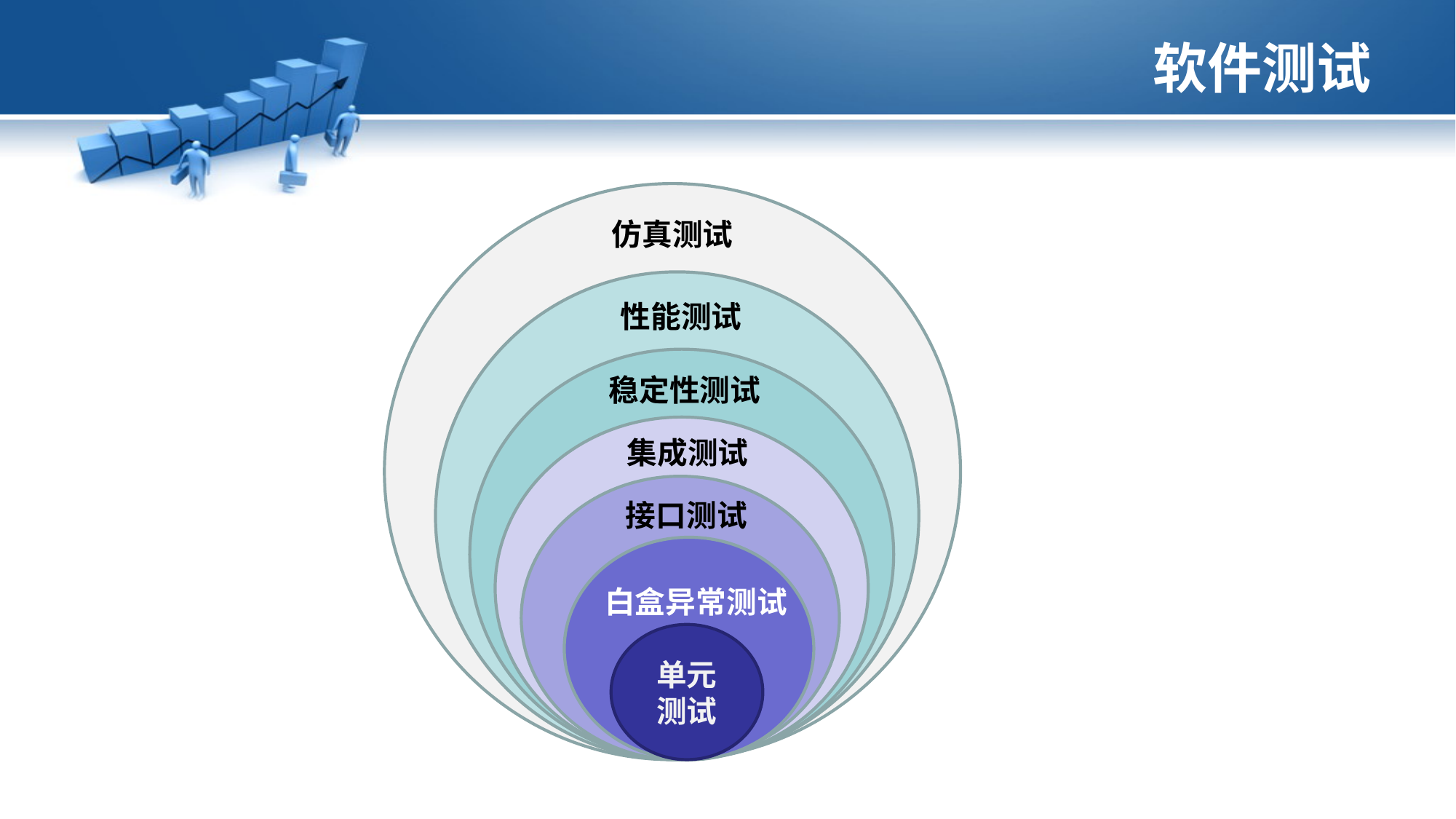

# 软件测试

仿真测试

性能测试

稳定性测试

集成测试

接口测试

白盒异常测试
单元
测试